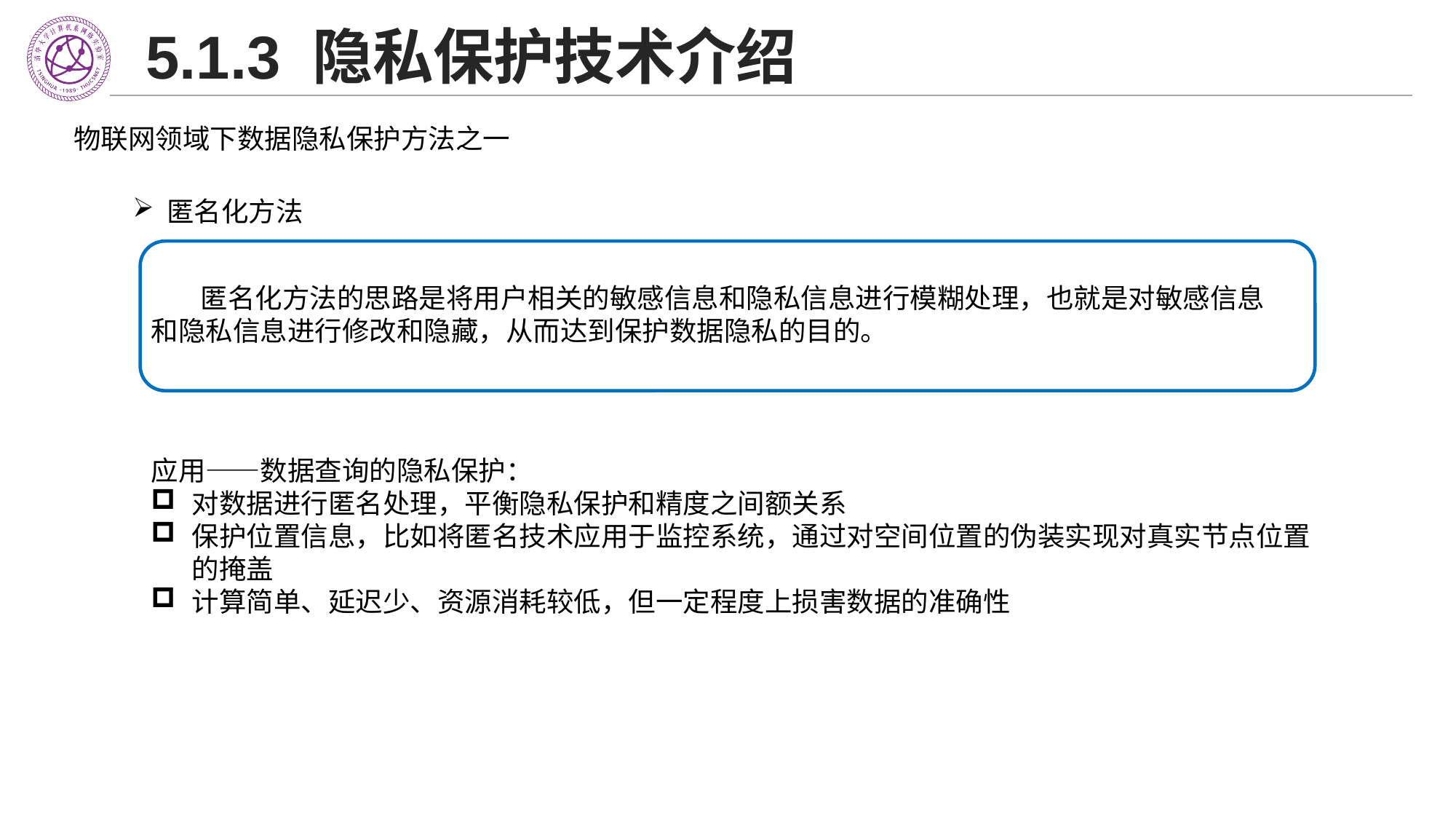

# 5.1.3 隐私保护技术介绍
物联网领域下数据隐私保护方法之一
匿名化方法

       匿名化方法的思路是将用户相关的敏感信息和隐私信息进行模糊处理，也就是对敏感信息和隐私信息进行修改和隐藏，从而达到保护数据隐私的目的。
应用——数据查询的隐私保护：
对数据进行匿名处理，平衡隐私保护和精度之间额关系
保护位置信息，比如将匿名技术应用于监控系统，通过对空间位置的伪装实现对真实节点位置的掩盖
计算简单、延迟少、资源消耗较低，但一定程度上损害数据的准确性